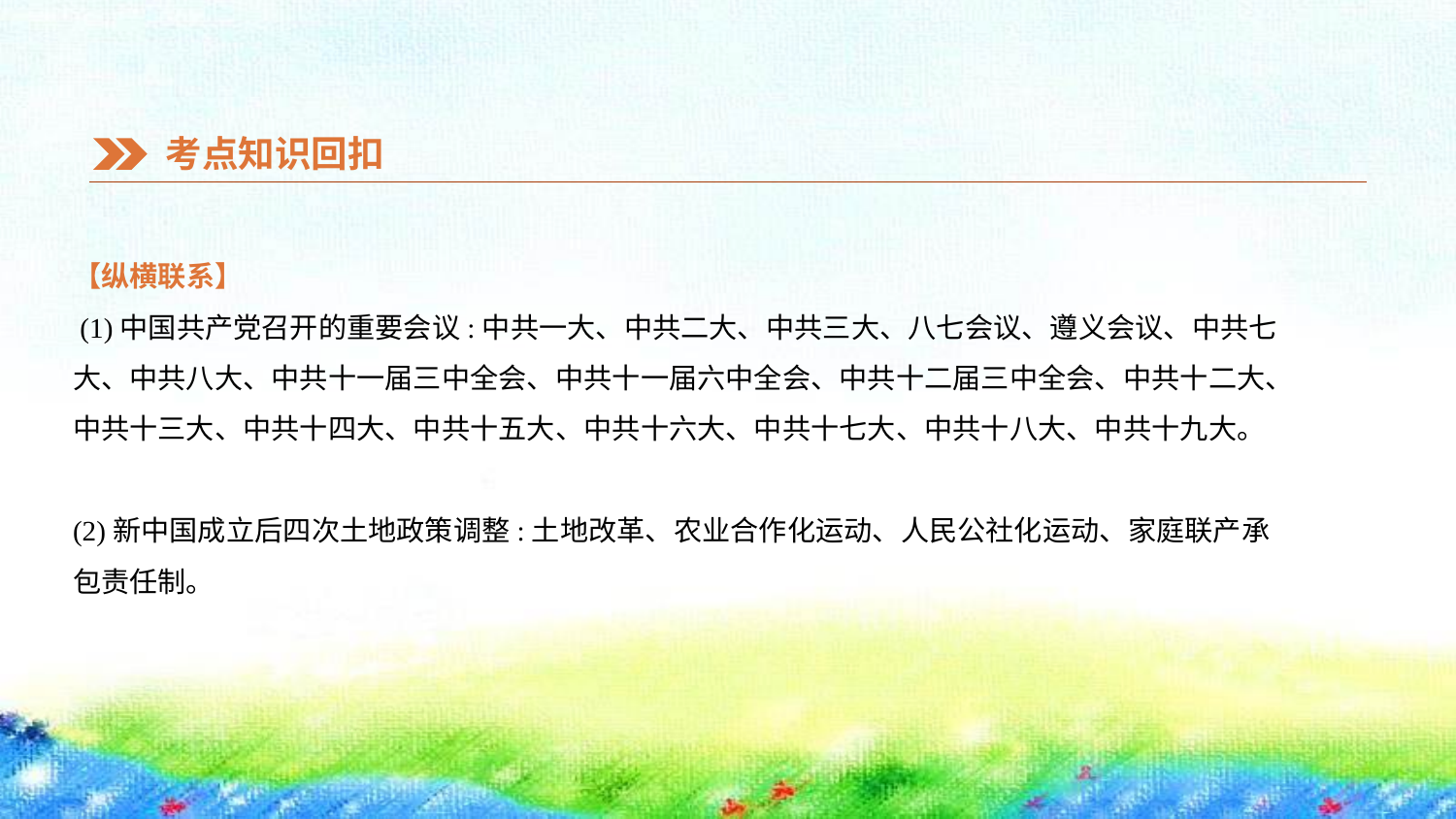

考点知识回扣

【纵横联系】
 (1)中国共产党召开的重要会议:中共一大、中共二大、中共三大、八七会议、遵义会议、中共七大、中共八大、中共十一届三中全会、中共十一届六中全会、中共十二届三中全会、中共十二大、中共十三大、中共十四大、中共十五大、中共十六大、中共十七大、中共十八大、中共十九大。

(2)新中国成立后四次土地政策调整:土地改革、农业合作化运动、人民公社化运动、家庭联产承包责任制。